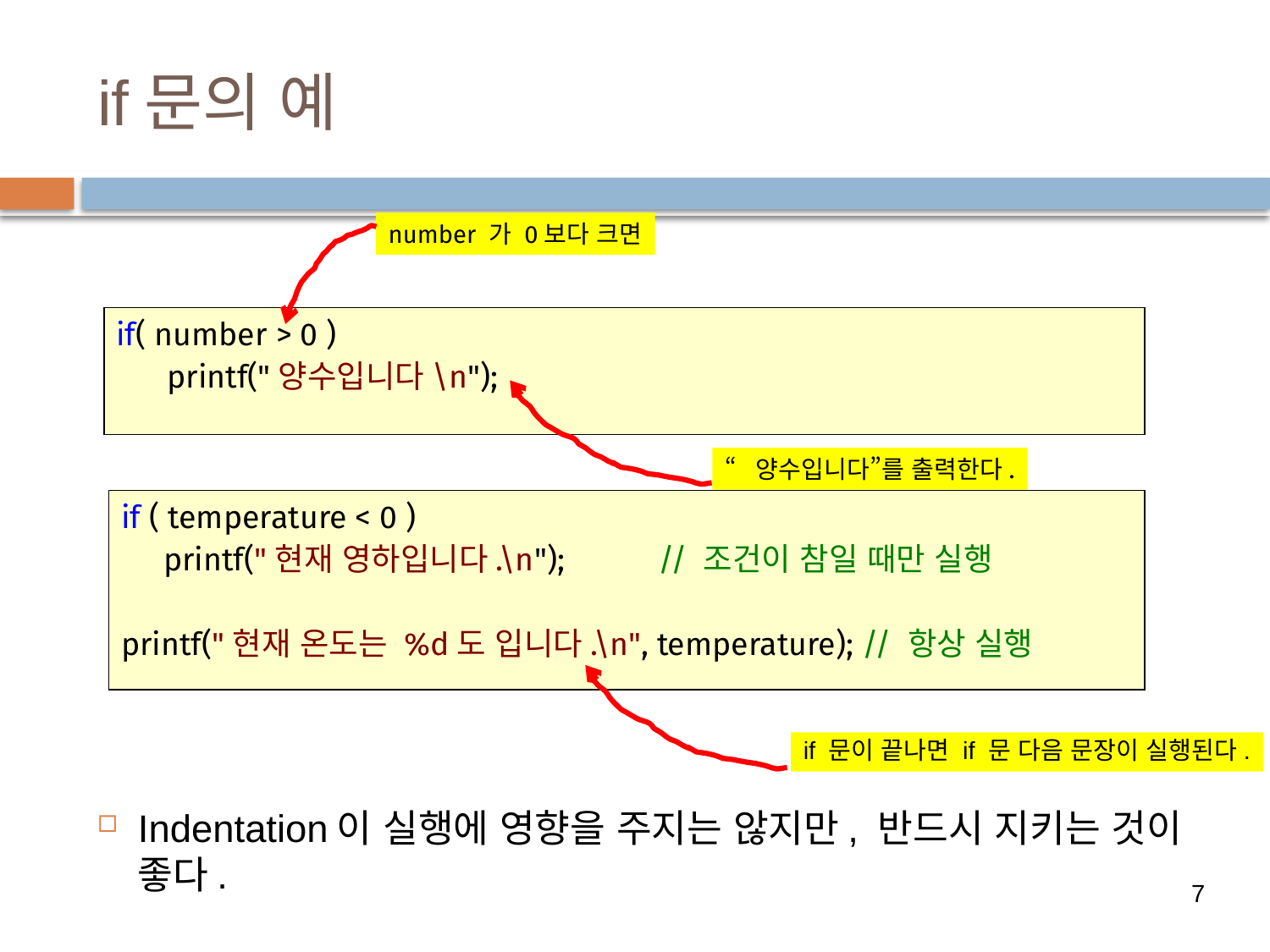

# if문의 예
number 가 0보다 크면

if( number > 0 )
      printf("양수입니다\n");

“양수입니다”를 출력한다.
if ( temperature < 0 )
     printf("현재 영하입니다.\n");           // 조건이 참일 때만 실행

printf("현재 온도는 %d도 입니다.\n", temperature); // 항상 실행

if 문이 끝나면 if 문 다음 문장이 실행된다.
Indentation이 실행에 영향을 주지는 않지만, 반드시 지키는 것이 좋다.
7